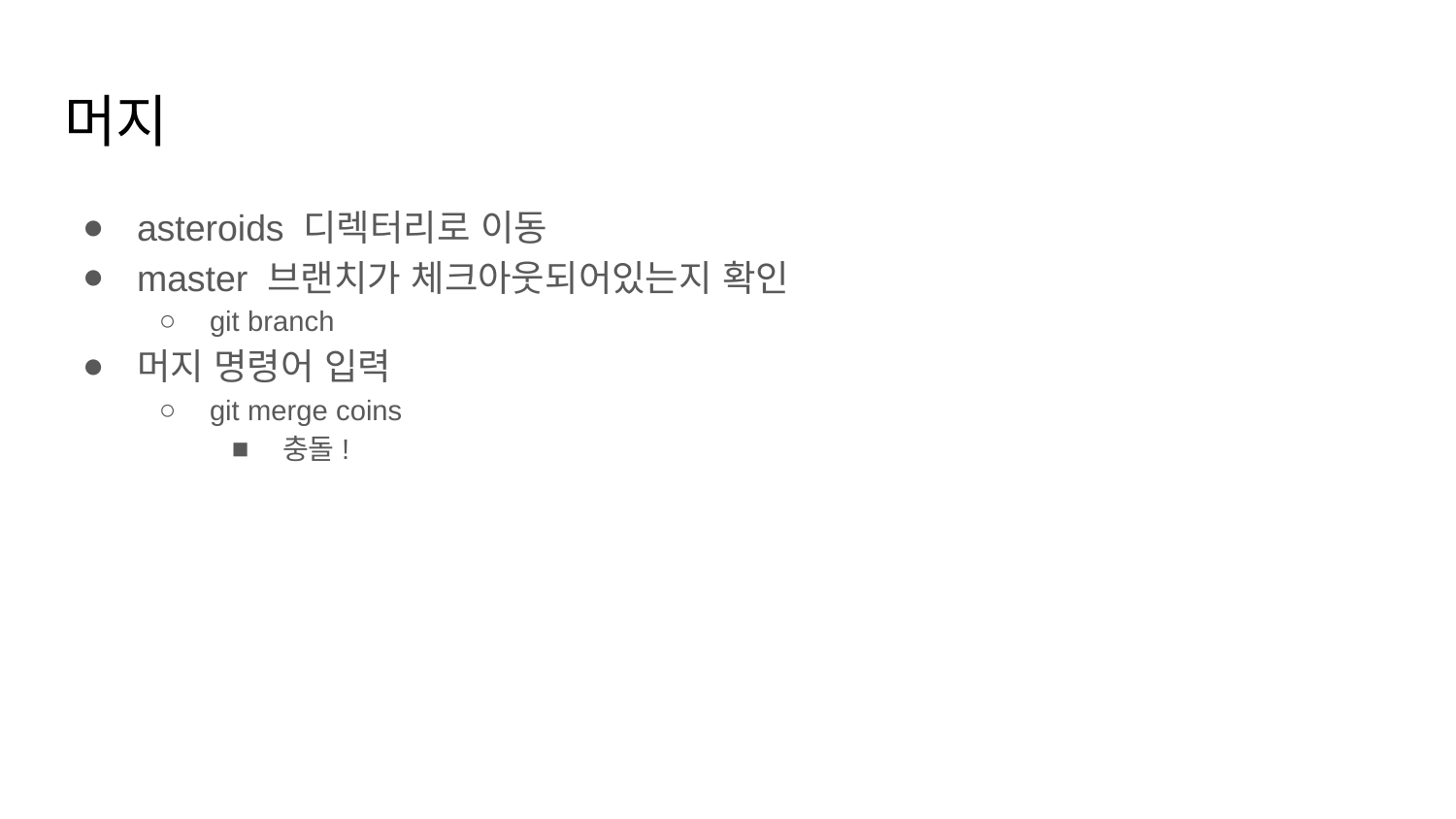

# 머지
asteroids 디렉터리로 이동
master 브랜치가 체크아웃되어있는지 확인
git branch
머지 명령어 입력
git merge coins
충돌!